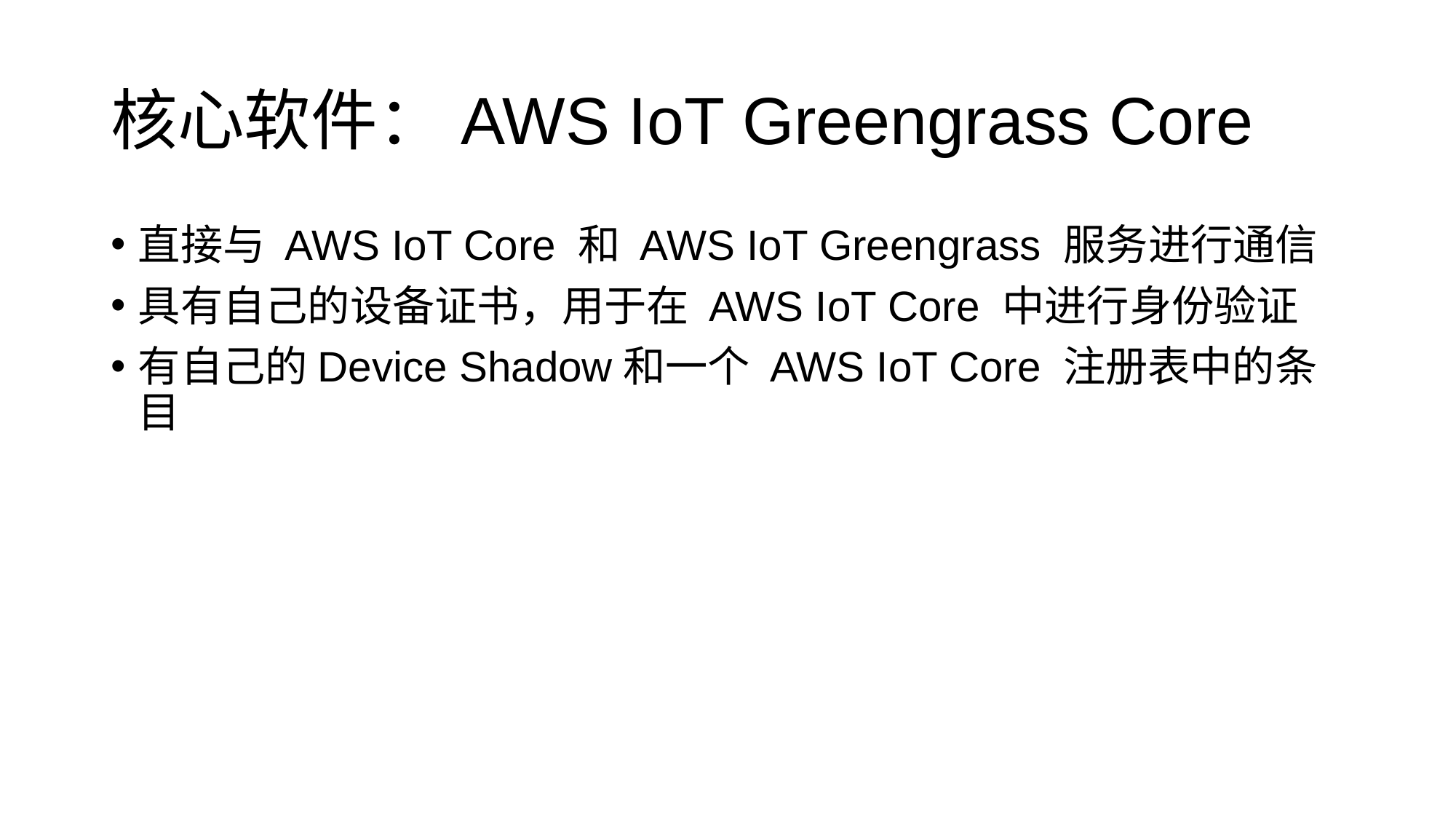

# 核心软件：AWS IoT Greengrass Core
直接与 AWS IoT Core 和 AWS IoT Greengrass 服务进行通信
具有自己的设备证书，用于在 AWS IoT Core 中进行身份验证
有自己的Device Shadow和一个 AWS IoT Core 注册表中的条目